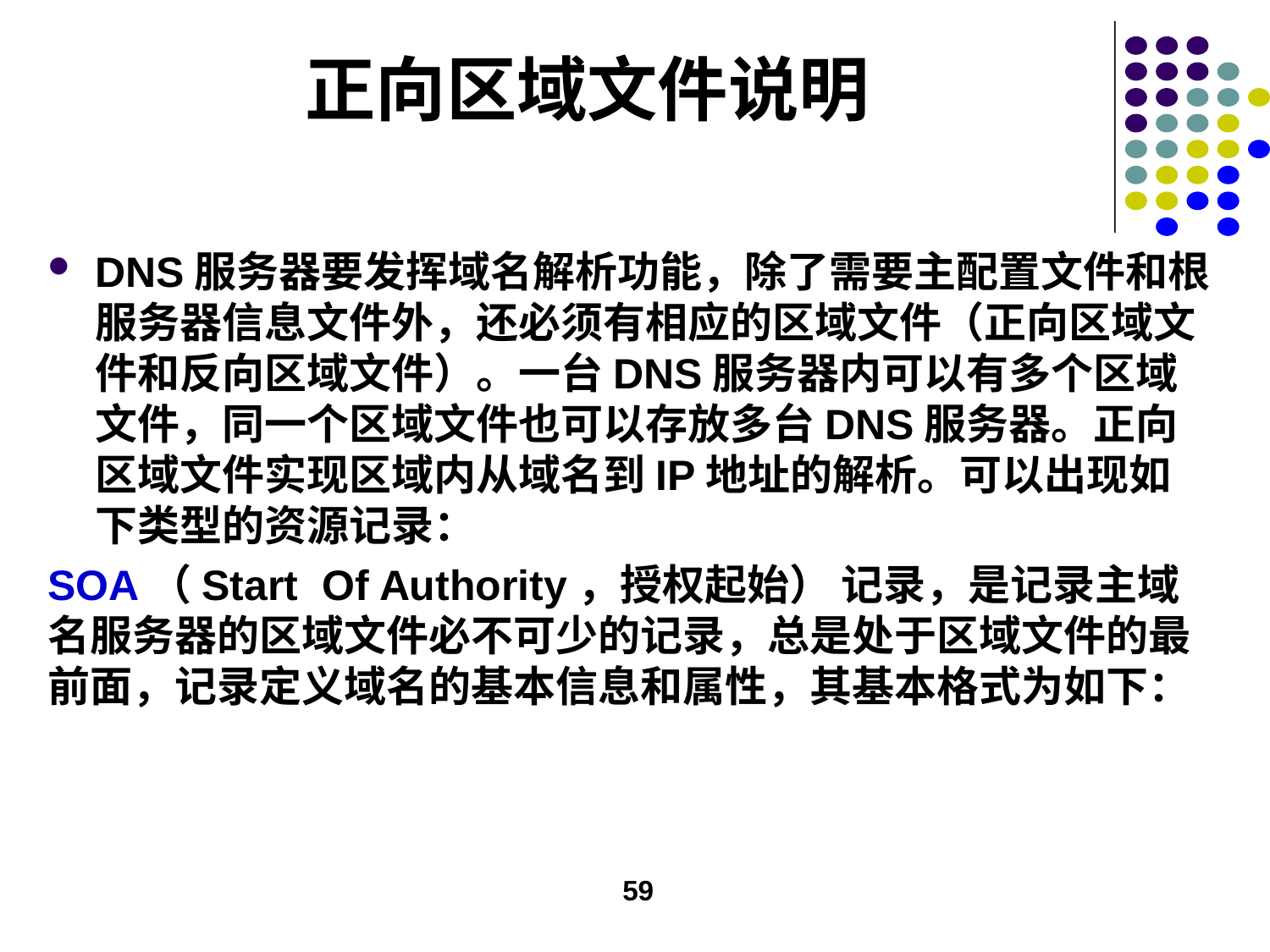

# 正向区域文件说明
DNS服务器要发挥域名解析功能，除了需要主配置文件和根服务器信息文件外，还必须有相应的区域文件（正向区域文件和反向区域文件）。一台DNS服务器内可以有多个区域文件，同一个区域文件也可以存放多台DNS服务器。正向区域文件实现区域内从域名到IP地址的解析。可以出现如下类型的资源记录：
SOA（Start  Of Authority，授权起始） 记录，是记录主域名服务器的区域文件必不可少的记录，总是处于区域文件的最前面，记录定义域名的基本信息和属性，其基本格式为如下：

59